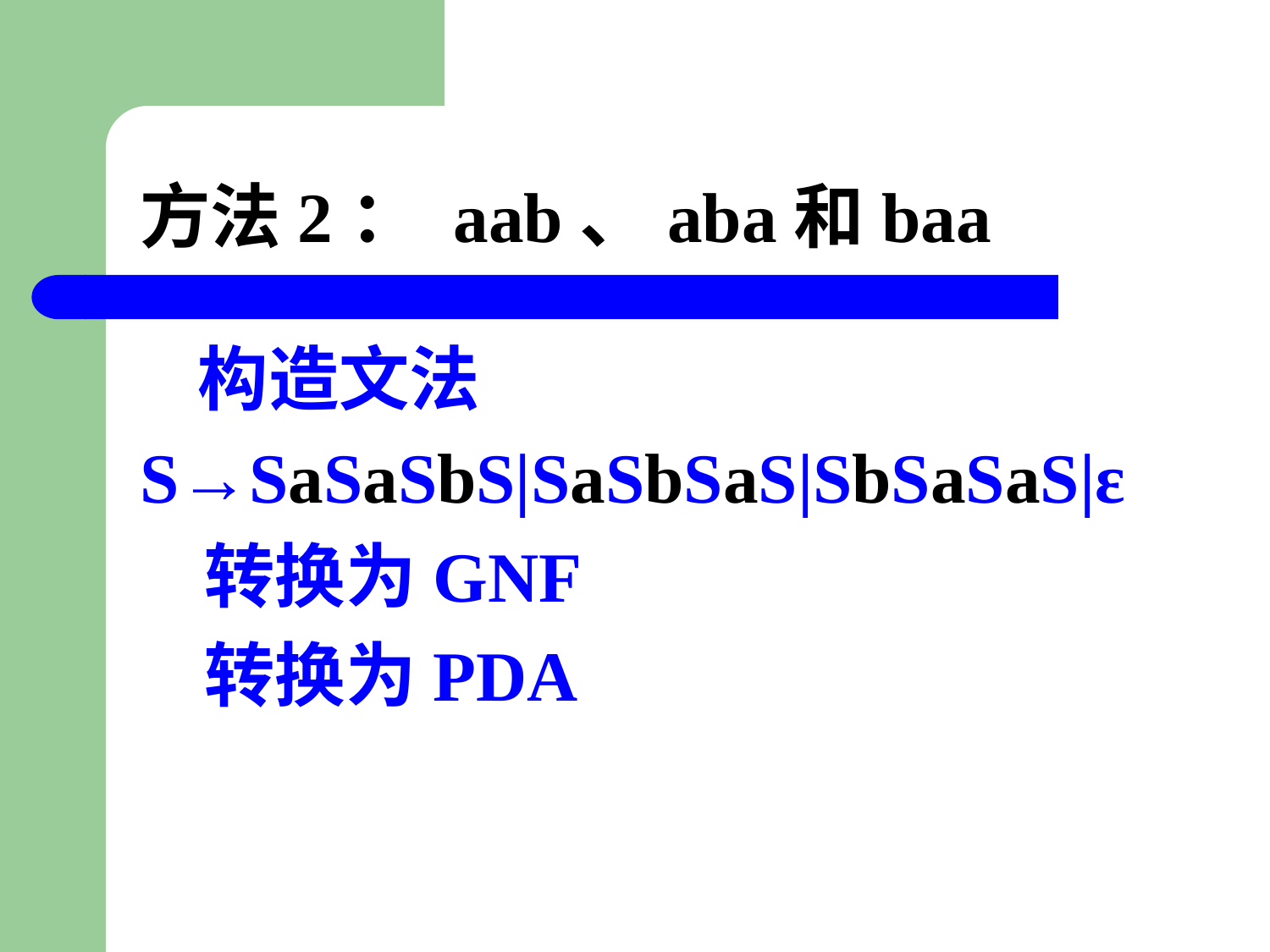

# 方法2： aab、aba和baa
   构造文法
S→SaSaSbS|SaSbSaS|SbSaSaS|ε
   转换为GNF
   转换为PDA